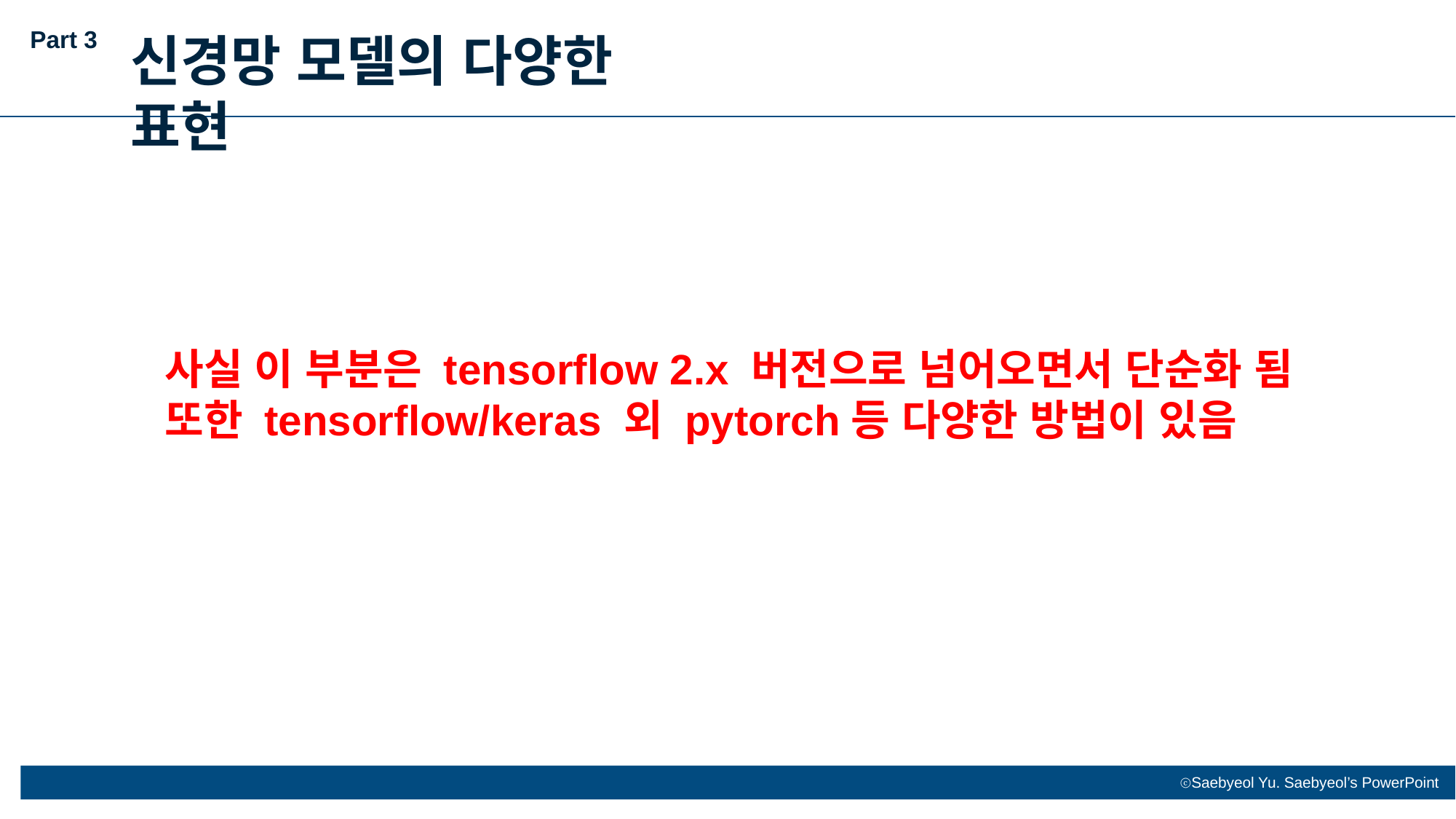

Part 3
신경망 모델의 다양한 표현
사실 이 부분은 tensorflow 2.x 버전으로 넘어오면서 단순화 됨
또한 tensorflow/keras 외 pytorch등 다양한 방법이 있음